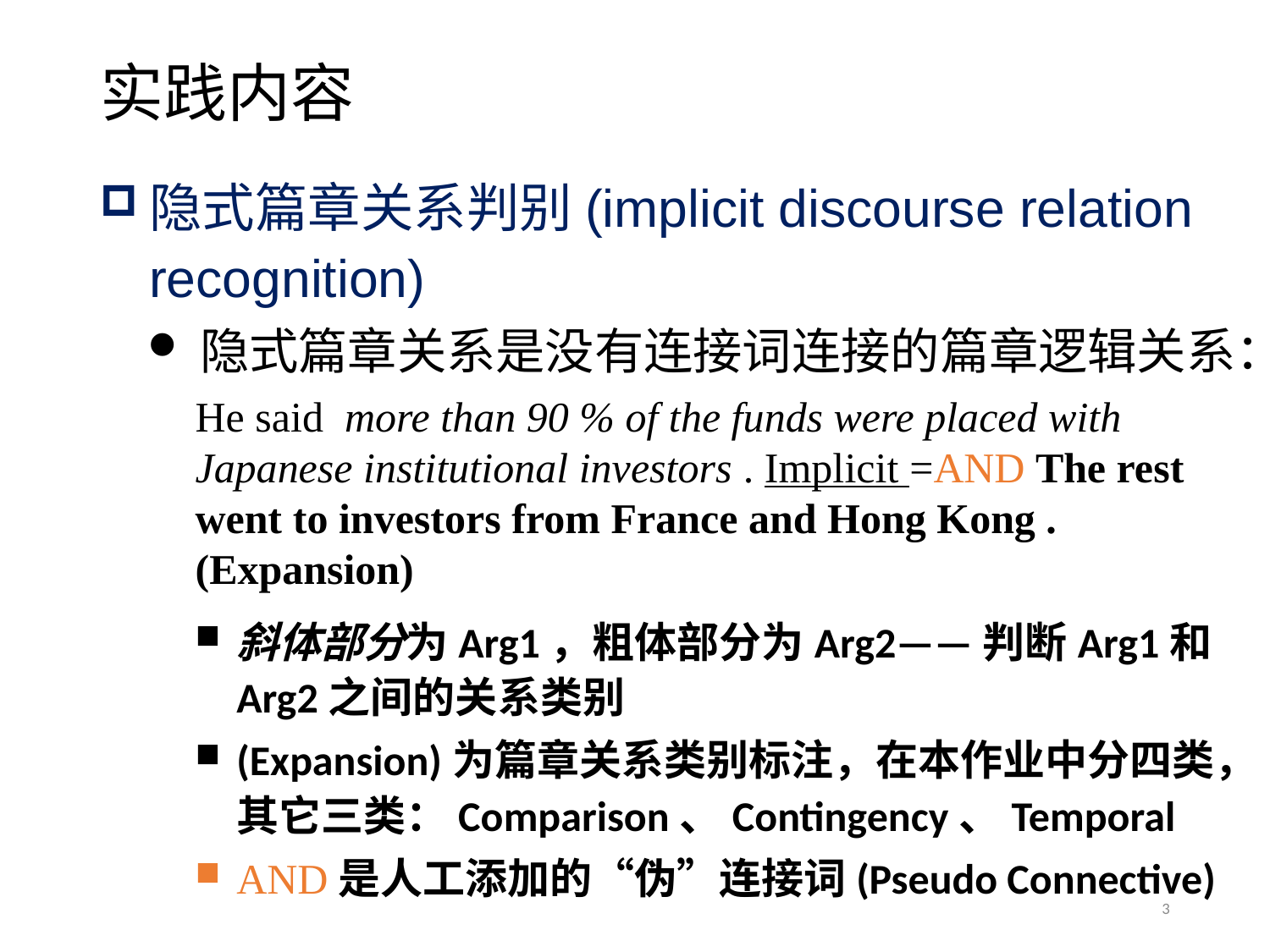

# 实践内容
隐式篇章关系判别(implicit discourse relation recognition)
隐式篇章关系是没有连接词连接的篇章逻辑关系：
He said  more than 90 % of the funds were placed with Japanese institutional investors . Implicit =AND The rest went to investors from France and Hong Kong . (Expansion)
斜体部分为Arg1，粗体部分为Arg2——判断Arg1和Arg2之间的关系类别
(Expansion)为篇章关系类别标注，在本作业中分四类，其它三类：Comparison、Contingency、Temporal
AND是人工添加的“伪”连接词(Pseudo Connective)
3